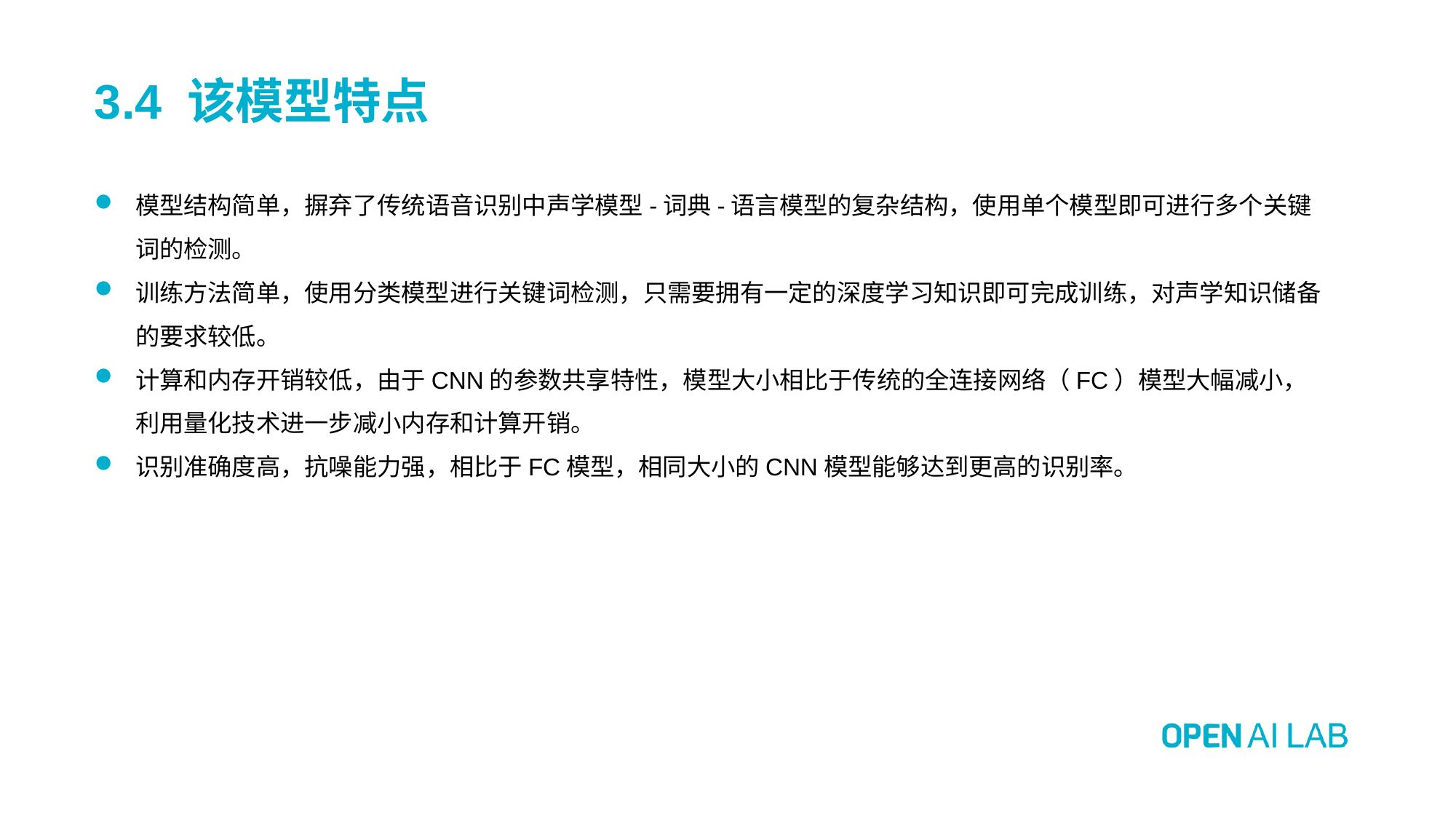

# 3.4 该模型特点
模型结构简单，摒弃了传统语音识别中声学模型-词典-语言模型的复杂结构，使用单个模型即可进行多个关键词的检测。
训练方法简单，使用分类模型进行关键词检测，只需要拥有一定的深度学习知识即可完成训练，对声学知识储备的要求较低。
计算和内存开销较低，由于CNN的参数共享特性，模型大小相比于传统的全连接网络（FC）模型大幅减小，利用量化技术进一步减小内存和计算开销。
识别准确度高，抗噪能力强，相比于FC模型，相同大小的CNN模型能够达到更高的识别率。